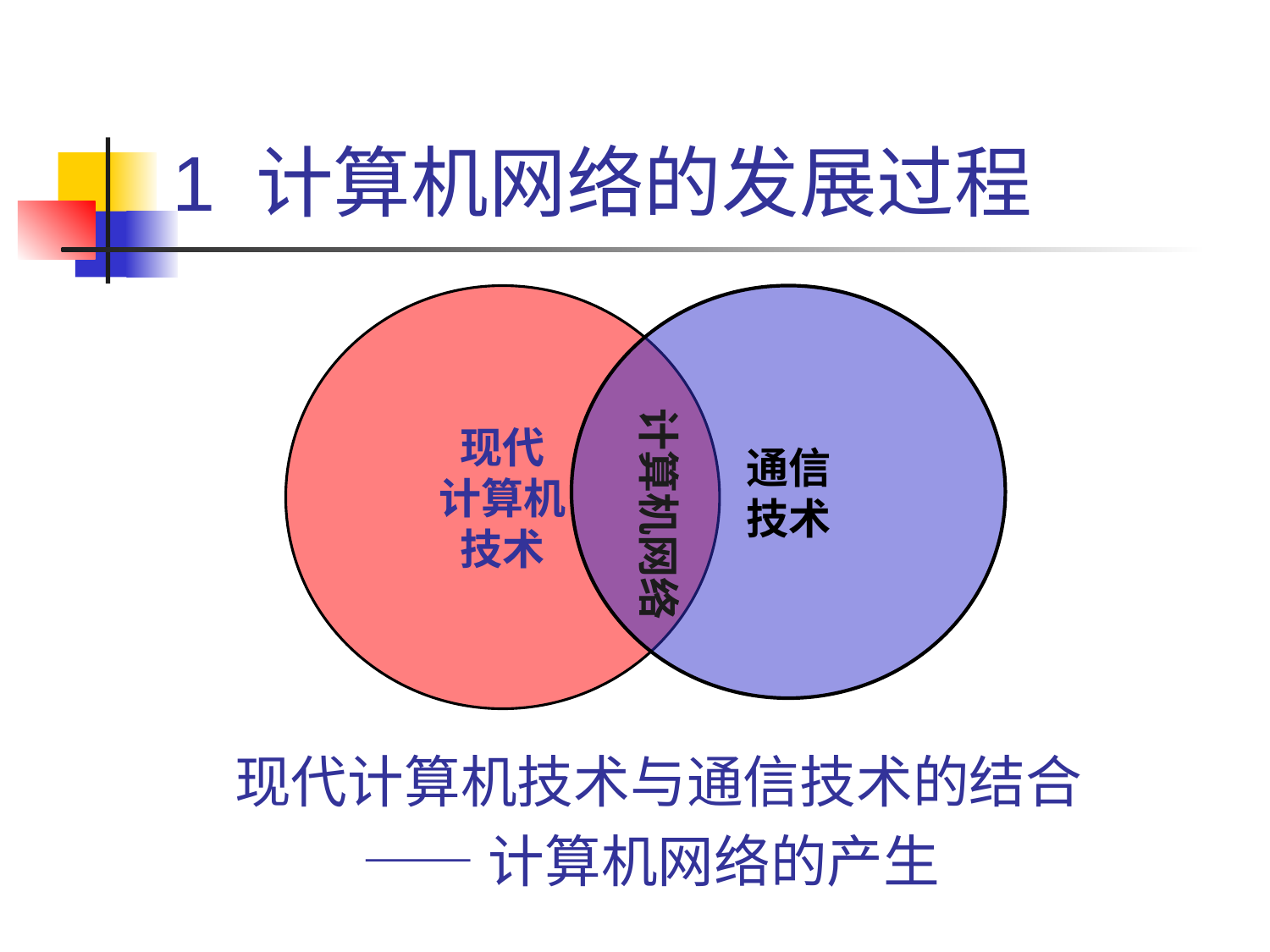

# 1 计算机网络的发展过程
现代
计算机
技术
通信
技术
计算机网络
现代计算机技术与通信技术的结合
          ——计算机网络的产生